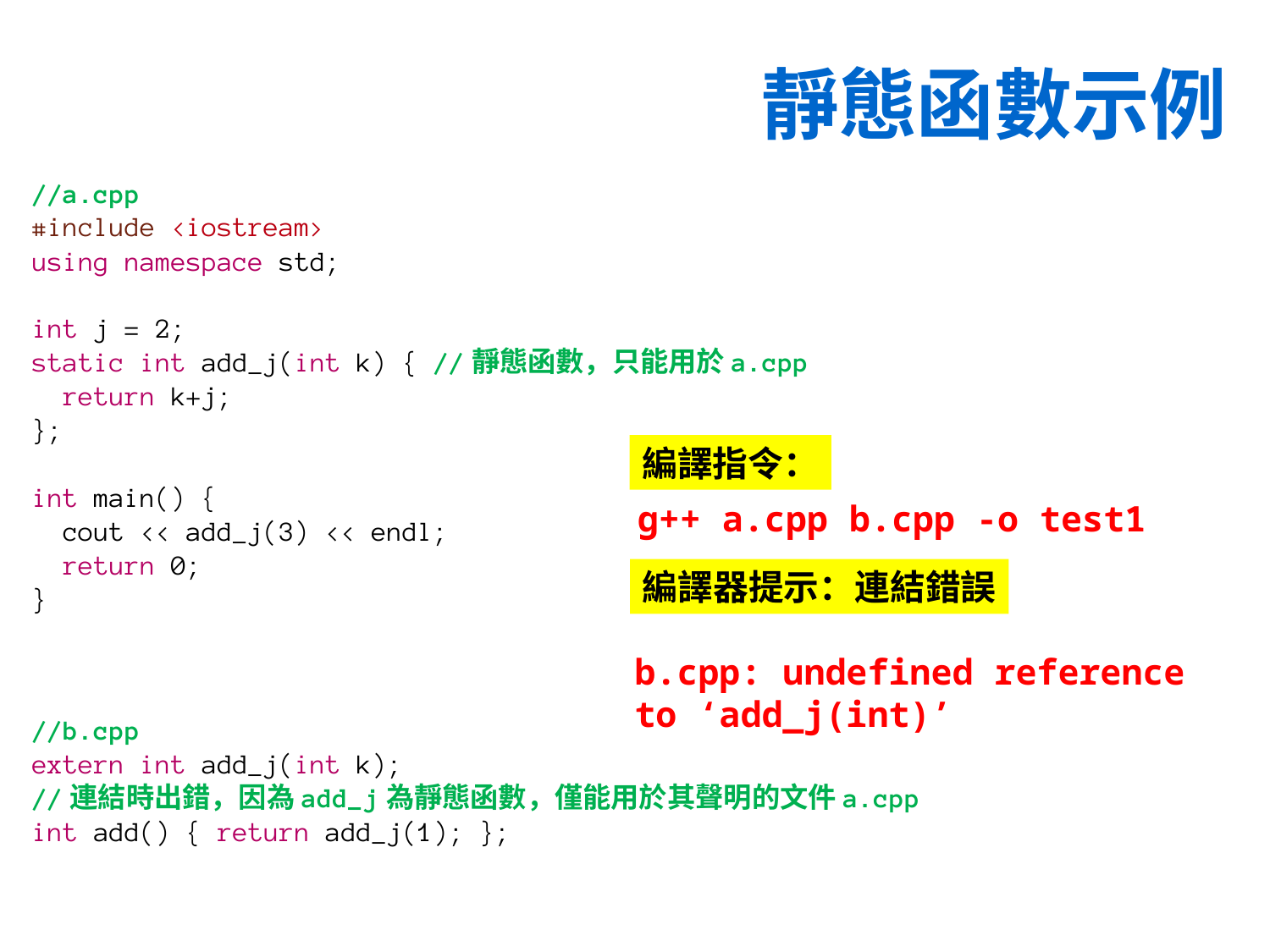

# 靜態函數示例
//a.cpp
#include <iostream>
using namespace std;

int j = 2;
static int add_j(int k) { //靜態函數，只能用於a.cpp
  return k+j;
};

int main() {
  cout << add_j(3) << endl;
  return 0;
}
編譯指令：
g++ a.cpp b.cpp -o test1
編譯器提示：連結錯誤
b.cpp: undefined reference to ‘add_j(int)’
//b.cpp
extern int add_j(int k);
//連結時出錯，因為add_j為靜態函數，僅能用於其聲明的文件a.cpp
int add() { return add_j(1); };